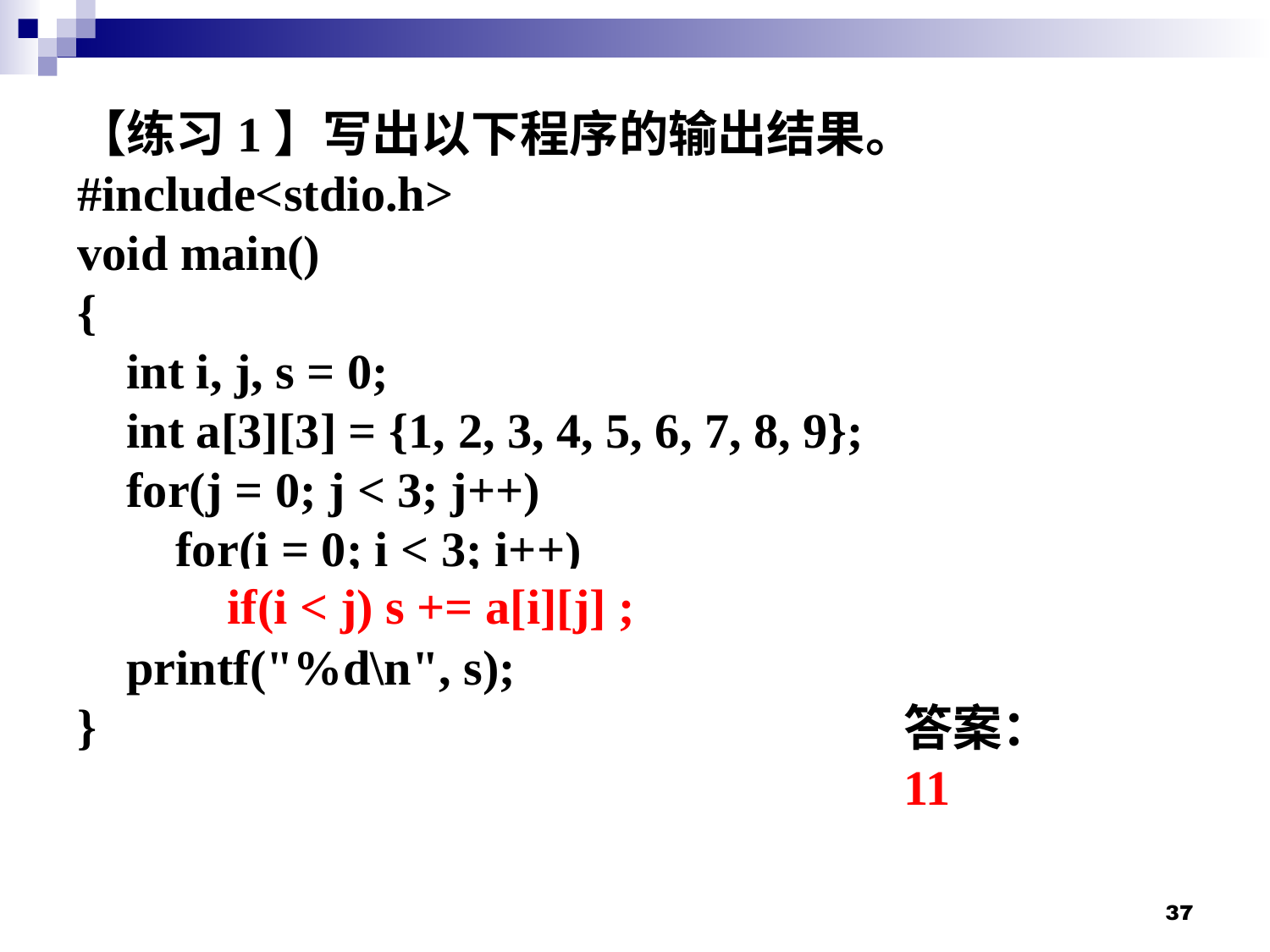

【练习1】写出以下程序的输出结果。
#include<stdio.h>
void main()
{
    int i, j, s = 0;
    int a[3][3] = {1, 2, 3, 4, 5, 6, 7, 8, 9};
    for(j = 0; j < 3; j++)
        for(i = 0; i < 3; i++)
            if(i == j) s += a[i][j] ;
    printf("%d\n", s);
}

​
if(i < j) s += a[i][j] ;
答案：
11
答案：
15
37